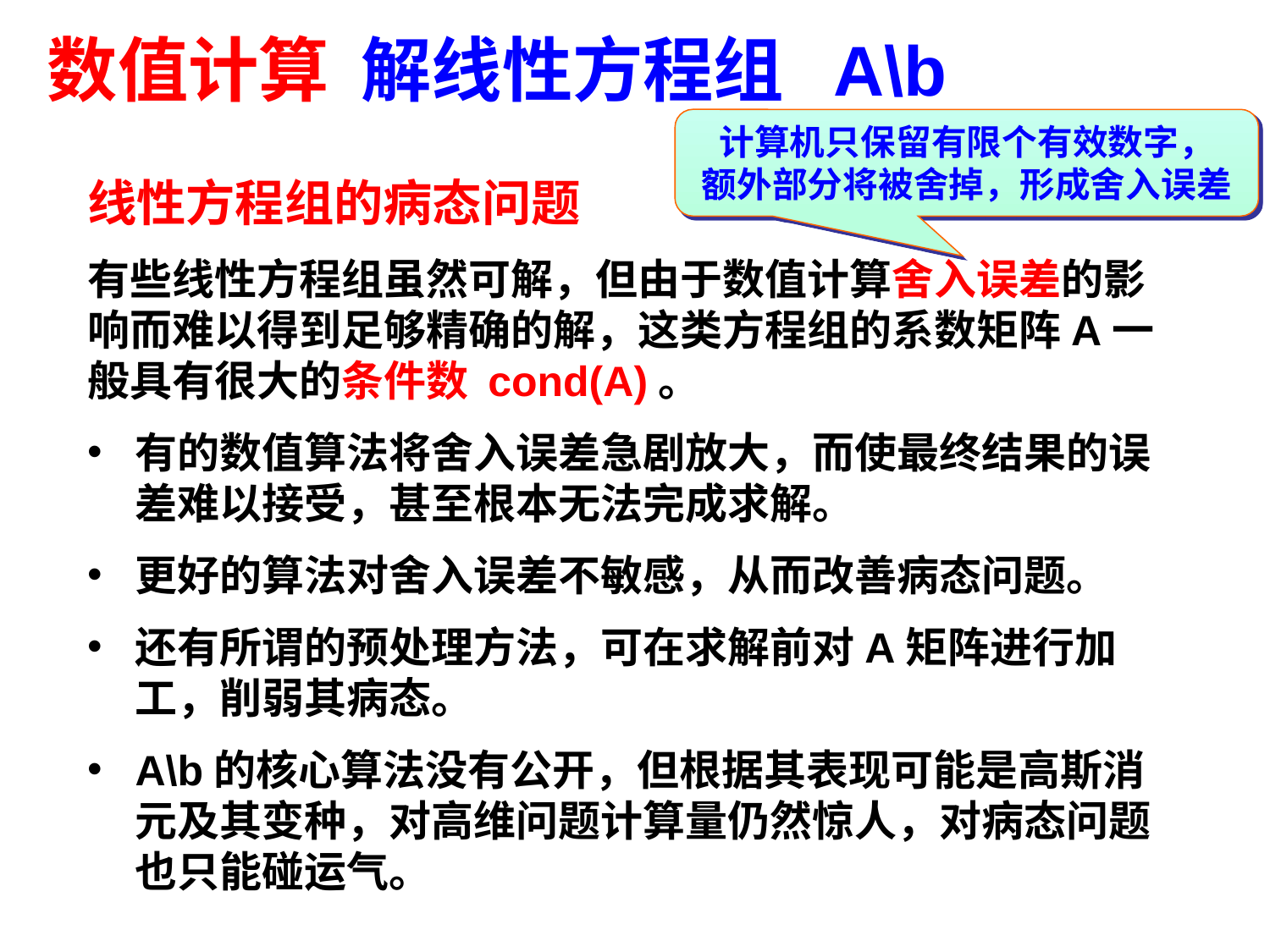

数值计算  解线性方程组  A\b
计算机只保留有限个有效数字，
额外部分将被舍掉，形成舍入误差
线性方程组的病态问题
有些线性方程组虽然可解，但由于数值计算舍入误差的影响而难以得到足够精确的解，这类方程组的系数矩阵A一般具有很大的条件数 cond(A)。
有的数值算法将舍入误差急剧放大，而使最终结果的误差难以接受，甚至根本无法完成求解。
更好的算法对舍入误差不敏感，从而改善病态问题。
还有所谓的预处理方法，可在求解前对A矩阵进行加工，削弱其病态。
A\b的核心算法没有公开，但根据其表现可能是高斯消元及其变种，对高维问题计算量仍然惊人，对病态问题也只能碰运气。
11